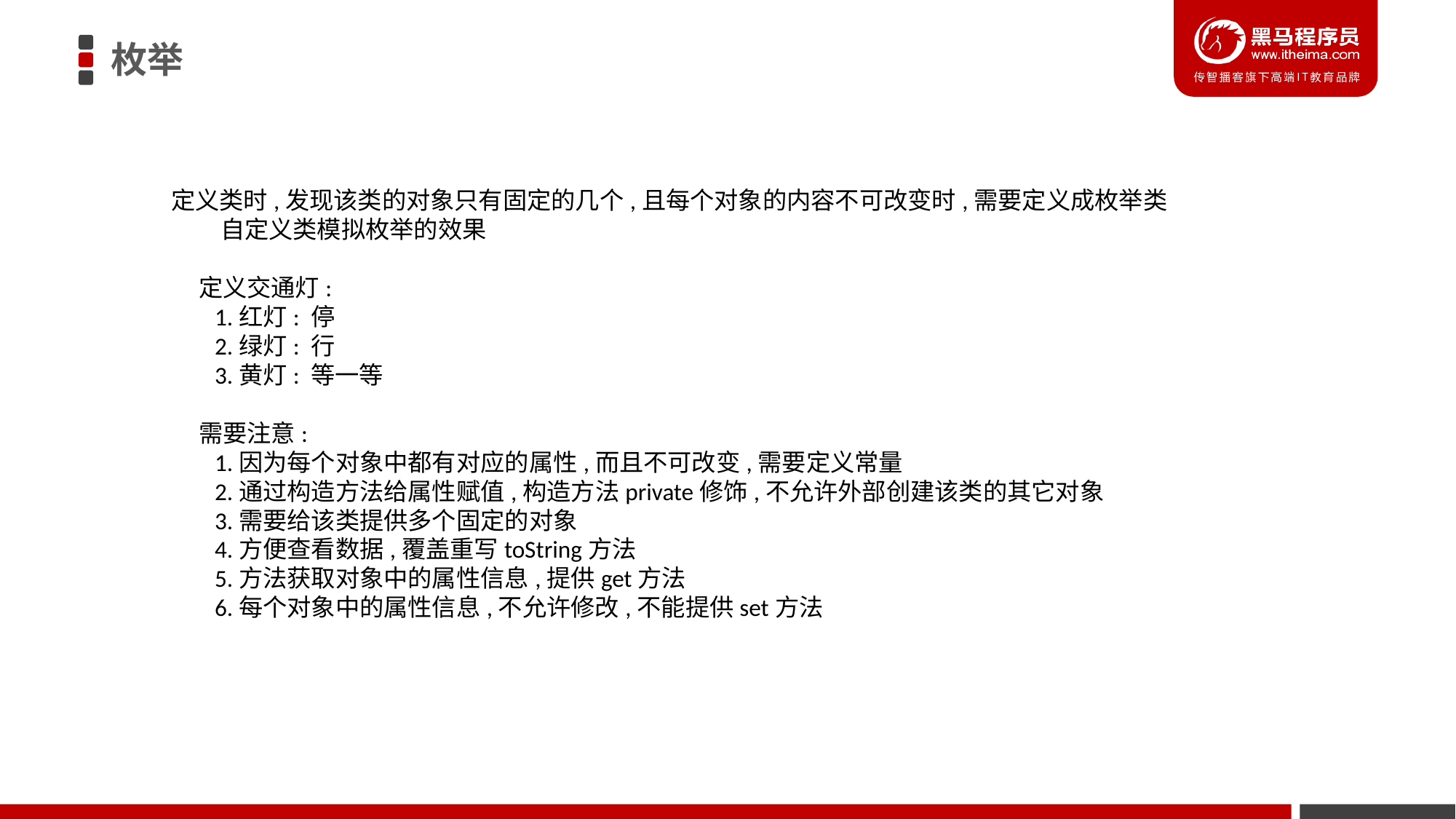

枚举
定义类时,发现该类的对象只有固定的几个,且每个对象的内容不可改变时,需要定义成枚举类
        自定义类模拟枚举的效果

    定义交通灯:
        1.红灯: 停
        2.绿灯: 行
        3.黄灯: 等一等

    需要注意:
        1.因为每个对象中都有对应的属性,而且不可改变,需要定义常量
        2.通过构造方法给属性赋值,构造方法private修饰,不允许外部创建该类的其它对象
        3.需要给该类提供多个固定的对象
        4.方便查看数据,覆盖重写toString方法
        5.方法获取对象中的属性信息,提供get方法
        6.每个对象中的属性信息,不允许修改,不能提供set方法